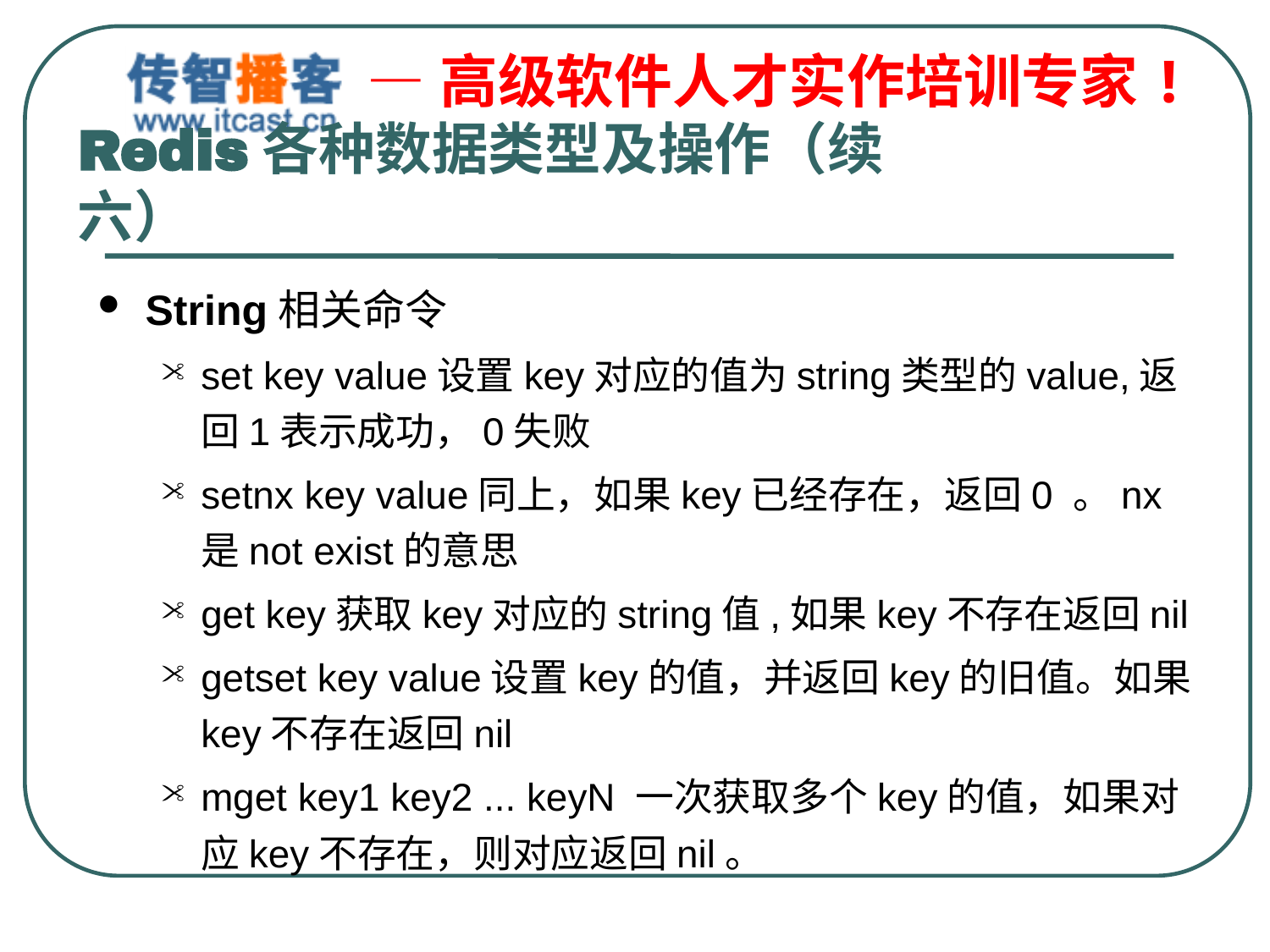

# Redis各种数据类型及操作（续六）
String相关命令
set key value设置key对应的值为string类型的value,返回1表示成功，0失败
setnx key value同上，如果key已经存在，返回0 。nx 是not exist的意思
get key获取key对应的string值,如果key不存在返回nil
getset key value设置key的值，并返回key的旧值。如果key不存在返回nil
mget key1 key2 ... keyN 一次获取多个key的值，如果对应key不存在，则对应返回nil。